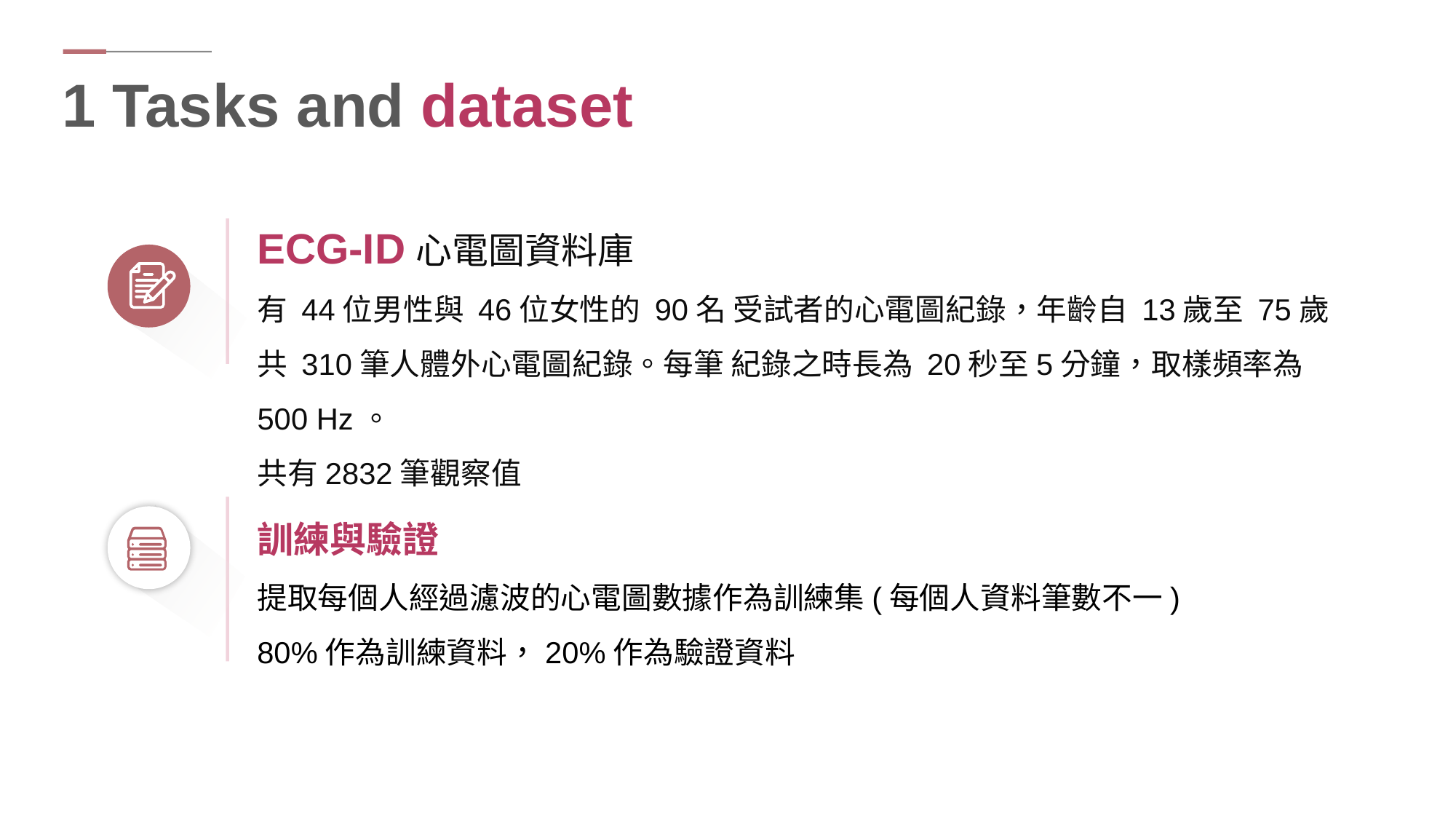

1 Tasks and dataset

ECG-ID心電圖資料庫
有 44位男性與 46位女性的 90名 受試者的心電圖紀錄，年齡自 13歲至 75歲 共 310筆人體外心電圖紀錄。每筆 紀錄之時長為 20秒至5分鐘，取樣頻率為 500 Hz。
共有2832筆觀察值

訓練與驗證
提取每個人經過濾波的心電圖數據作為訓練集(每個人資料筆數不一)
80%作為訓練資料，20%作為驗證資料